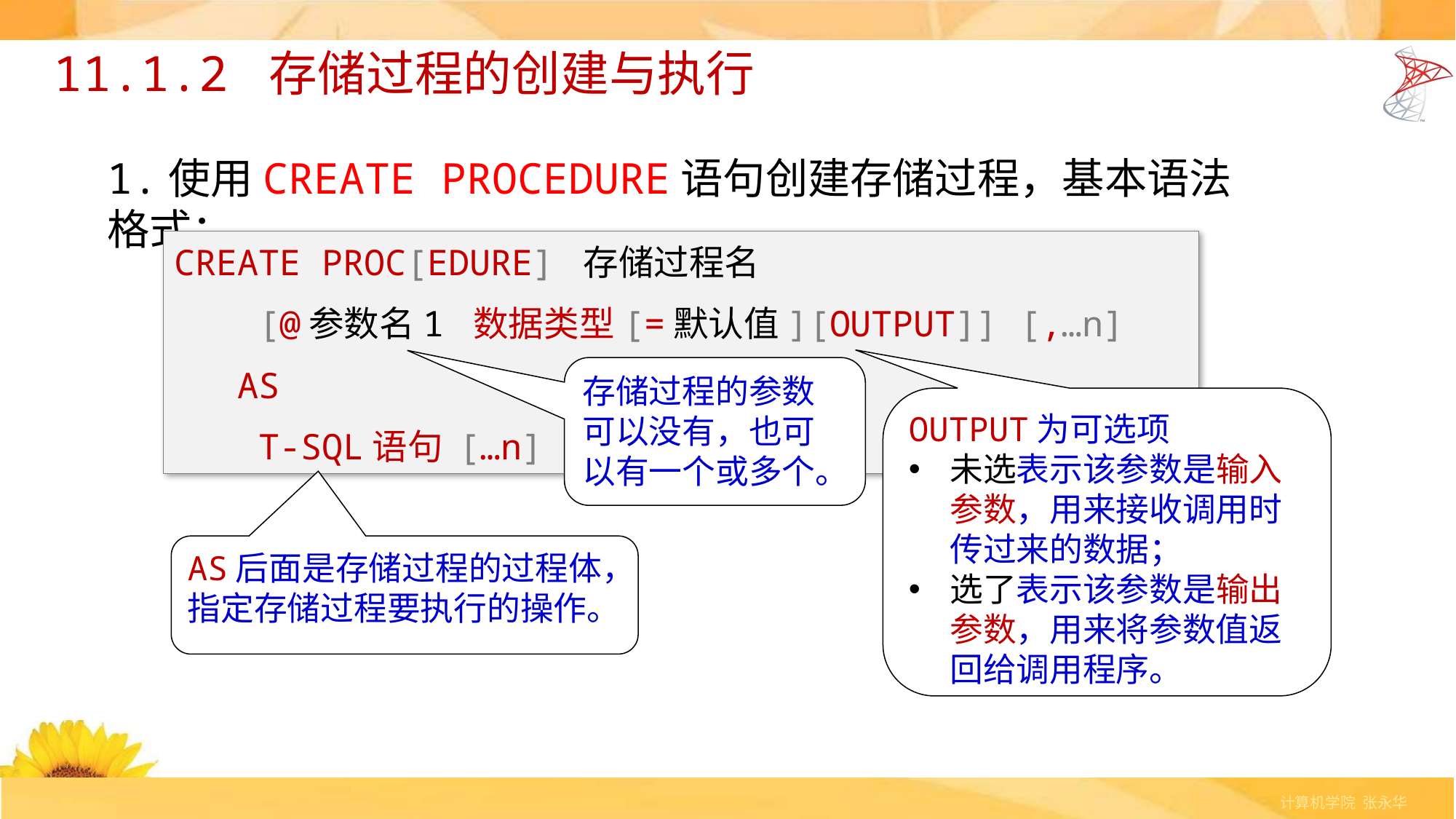

# 11.1.2 存储过程的创建与执行
1.使用CREATE PROCEDURE语句创建存储过程，基本语法格式：
CREATE PROC[EDURE] 存储过程名
    [@参数名1 数据类型[=默认值][OUTPUT]] [,…n]
   AS
    T-SQL语句 […n]
存储过程的参数可以没有，也可以有一个或多个。
OUTPUT为可选项
未选表示该参数是输入参数，用来接收调用时传过来的数据；
选了表示该参数是输出参数，用来将参数值返回给调用程序。
AS后面是存储过程的过程体，指定存储过程要执行的操作。